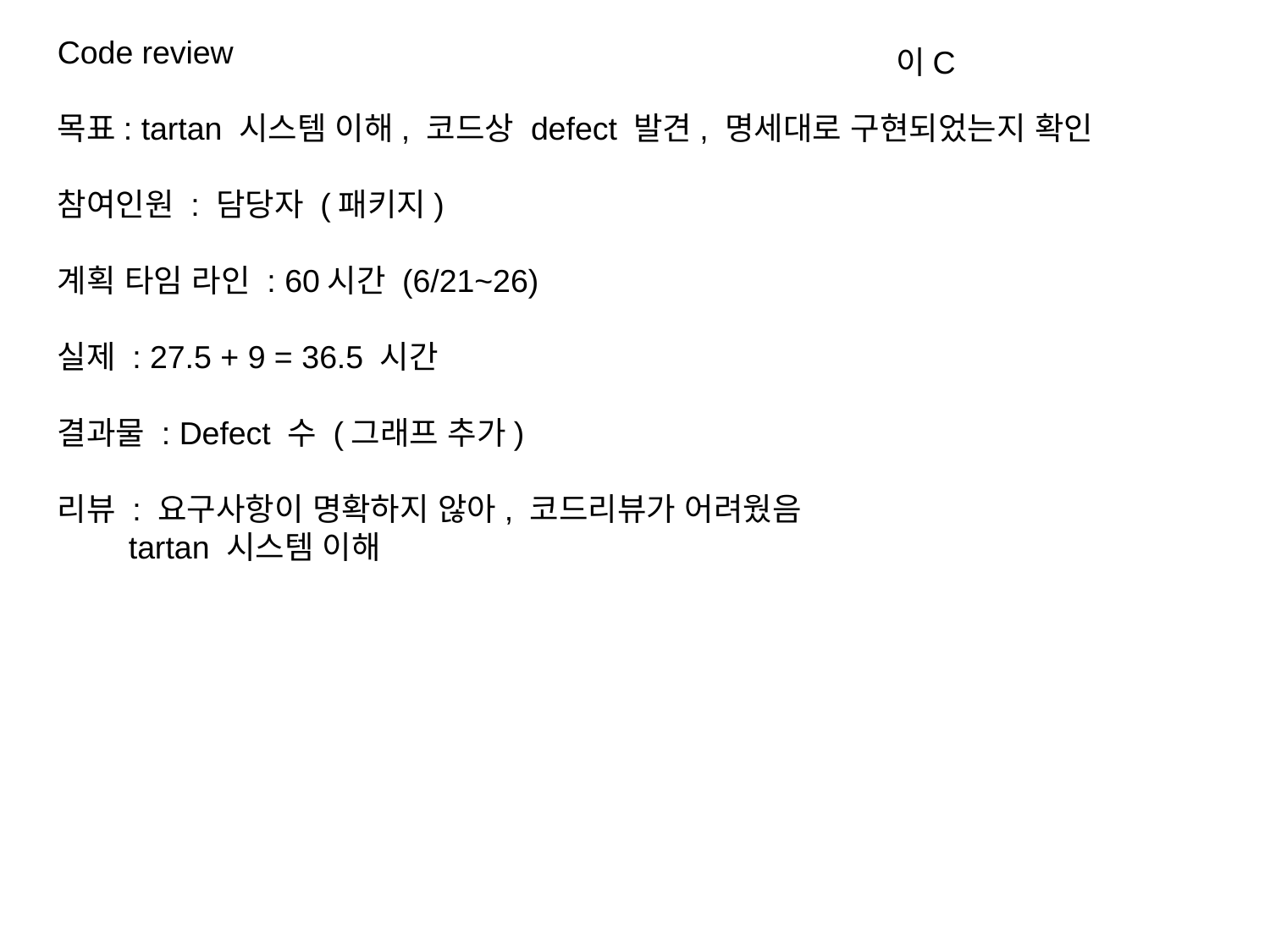

Code review

목표: tartan 시스템 이해, 코드상 defect 발견, 명세대로 구현되었는지 확인

참여인원 : 담당자 (패키지)

계획 타임 라인 : 60시간 (6/21~26)

실제 : 27.5 + 9 = 36.5 시간

결과물 : Defect 수 (그래프 추가)

리뷰 : 요구사항이 명확하지 않아, 코드리뷰가 어려웠음
        tartan 시스템 이해

이C